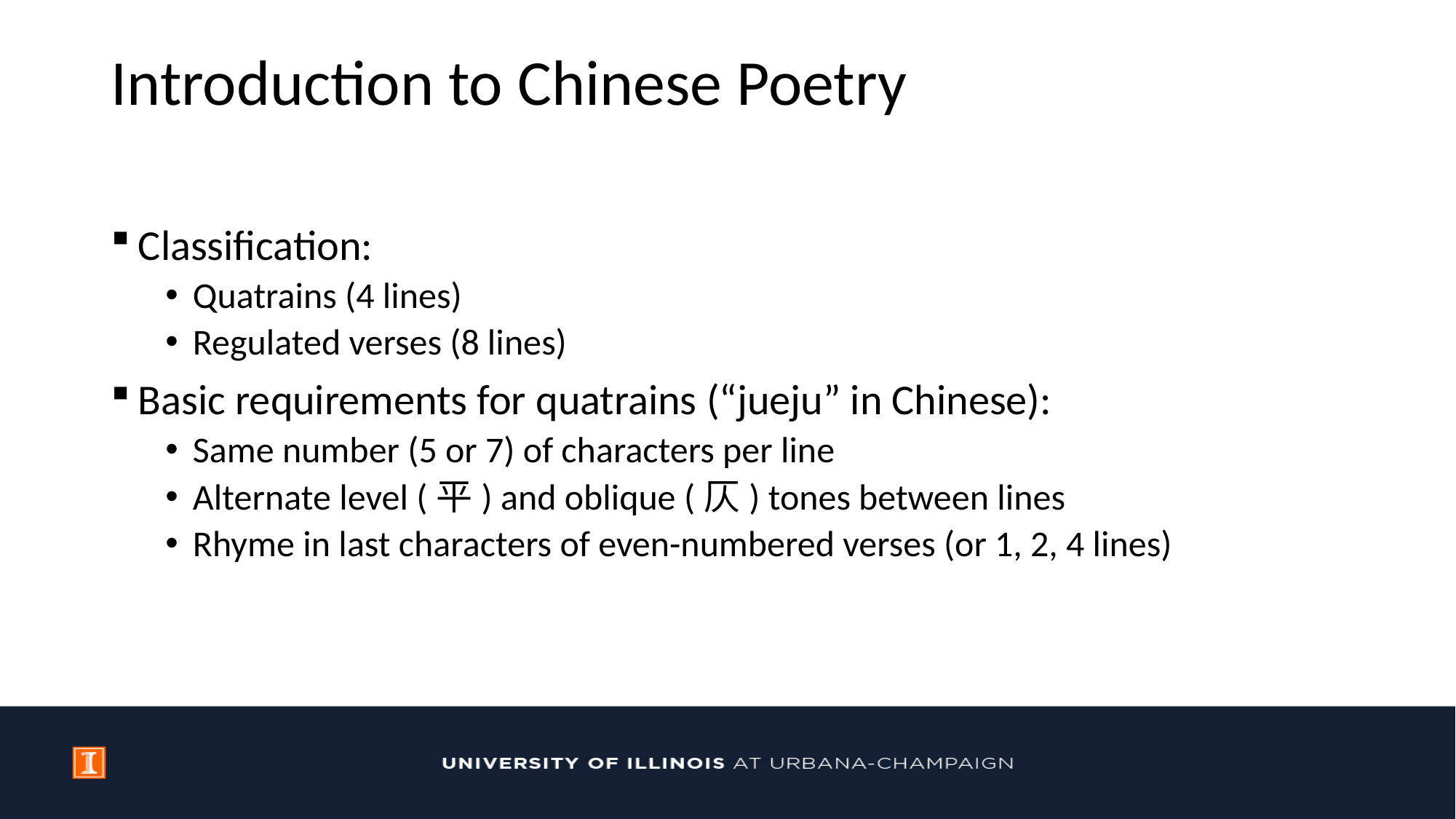

Introduction to Chinese Poetry
Classification:
Quatrains (4 lines)
Regulated verses (8 lines)
Basic requirements for quatrains (“jueju” in Chinese):
Same number (5 or 7) of characters per line
Alternate level (平) and oblique (仄) tones between lines
Rhyme in last characters of even-numbered verses (or 1, 2, 4 lines)